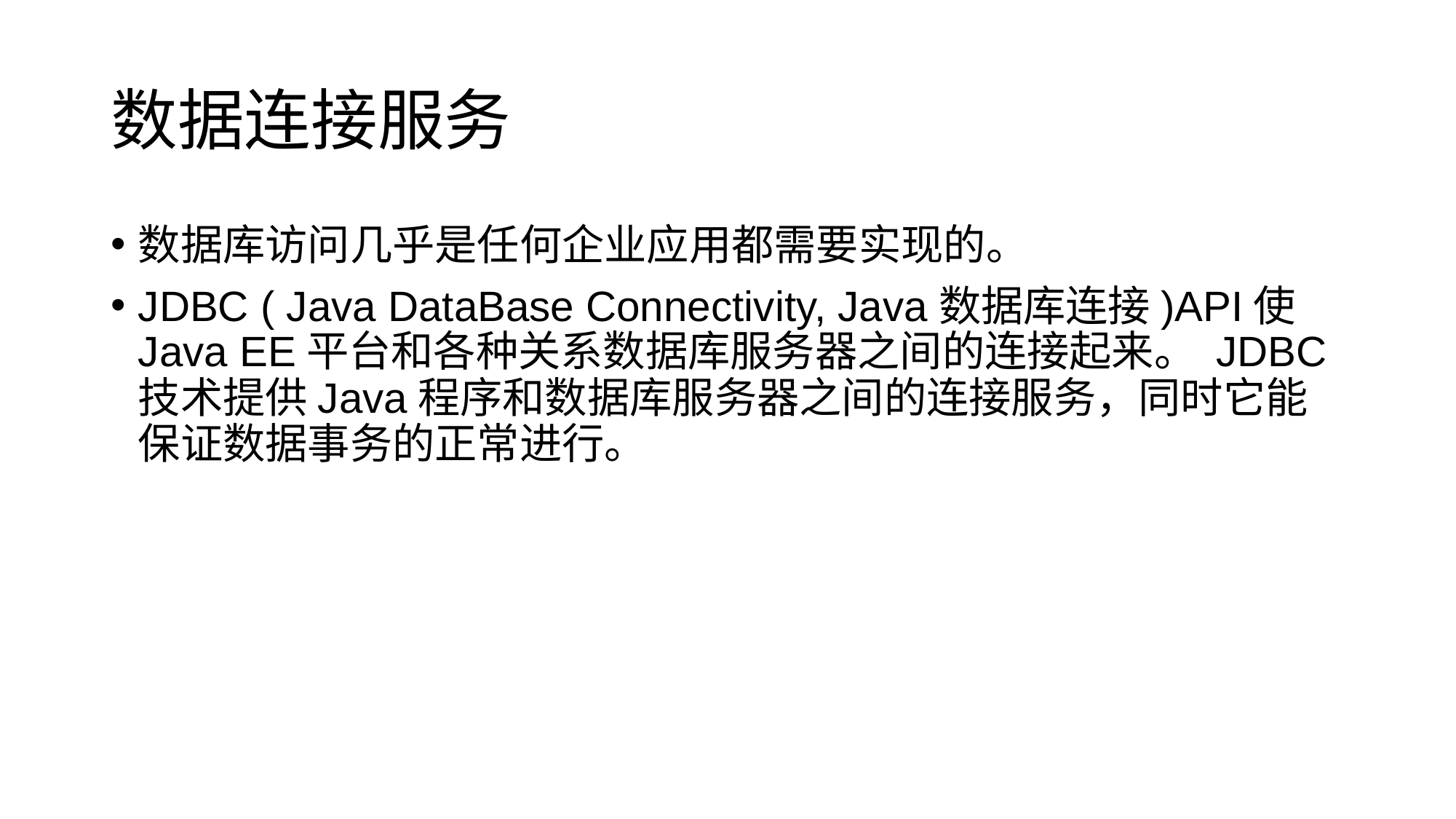

# 数据连接服务
数据库访问几乎是任何企业应用都需要实现的。
JDBC ( Java DataBase Connectivity, Java数据库连接)API使Java EE平台和各种关系数据库服务器之间的连接起来。 JDBC技术提供Java程序和数据库服务器之间的连接服务，同时它能保证数据事务的正常进行。